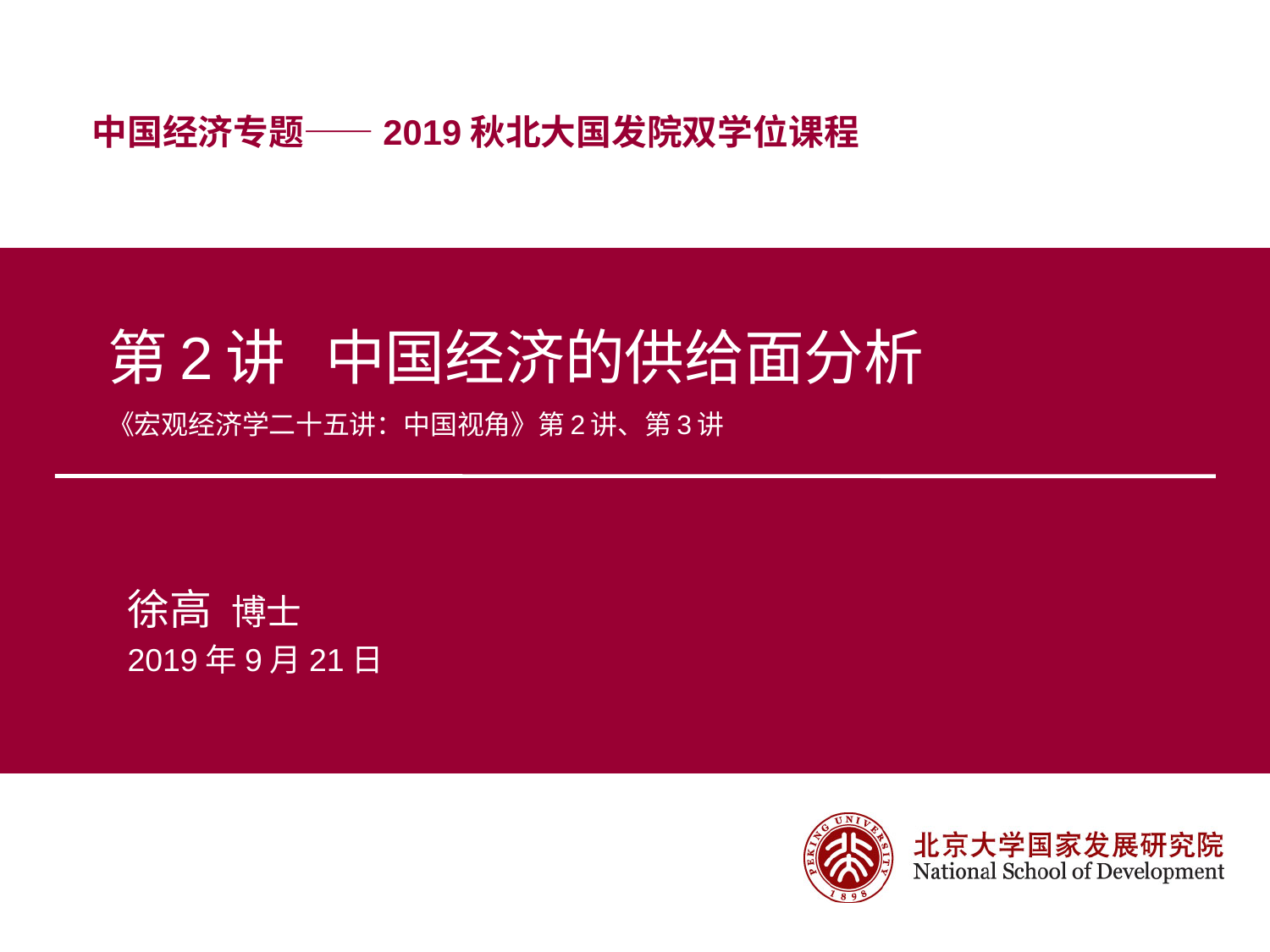

# 第2讲   中国经济的供给面分析 《宏观经济学二十五讲：中国视角》第2讲、第3讲

徐高  博士
2019年9月21日